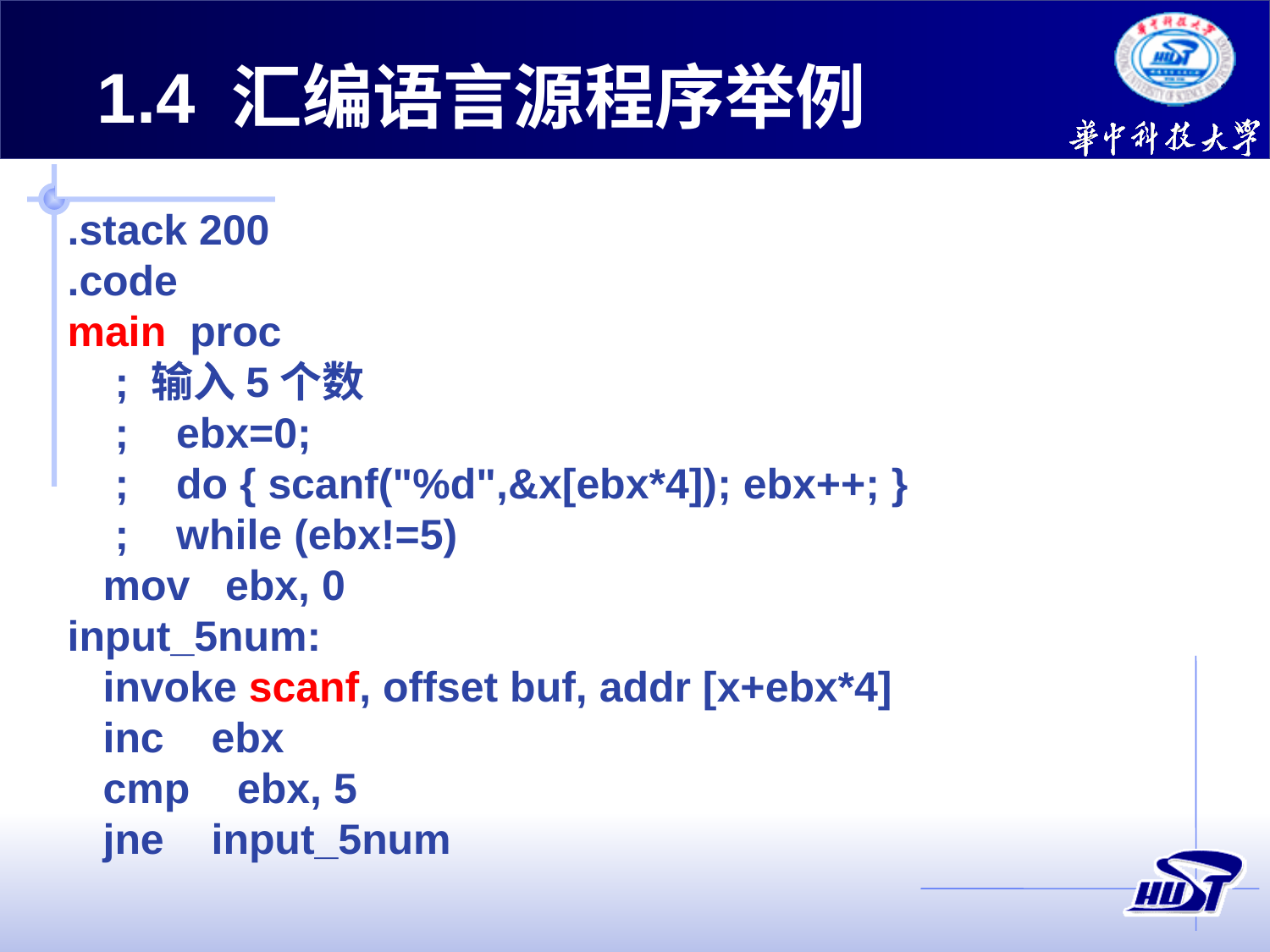

1.4 汇编语言源程序举例
.stack 200
.code
main  proc
    ; 输入5个数
    ;    ebx=0;
    ;    do { scanf("%d",&x[ebx*4]); ebx++; }
    ;    while (ebx!=5)
   mov   ebx, 0
input_5num:
   invoke scanf, offset buf, addr [x+ebx*4]
   inc    ebx
   cmp    ebx, 5
   jne    input_5num